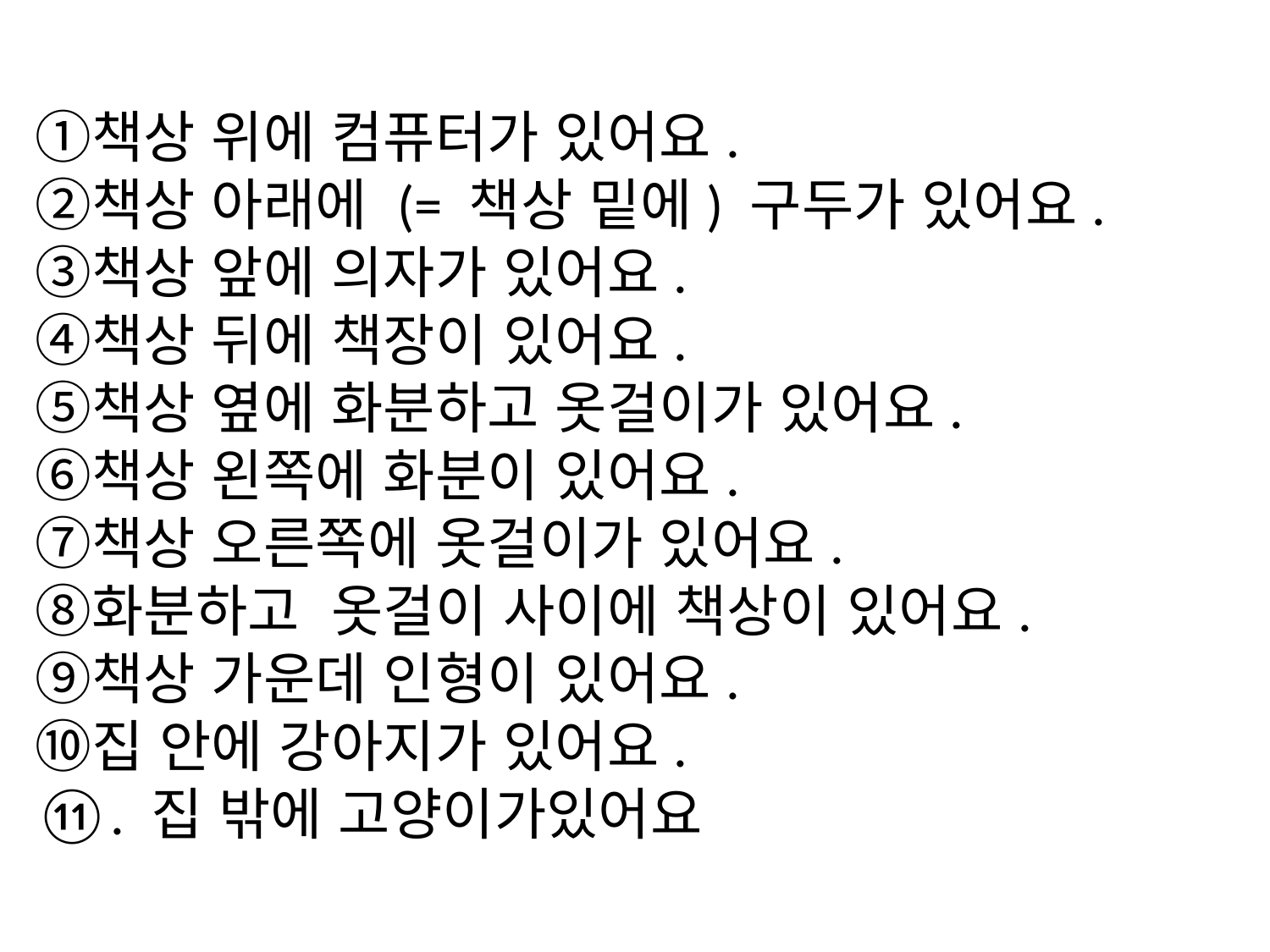

책상 위에 컴퓨터가 있어요.
책상 아래에 (= 책상 밑에) 구두가 있어요.
책상 앞에 의자가 있어요.
책상 뒤에 책장이 있어요.
책상 옆에 화분하고 옷걸이가 있어요.
책상 왼쪽에 화분이 있어요.
책상 오른쪽에 옷걸이가 있어요.
화분하고  옷걸이 사이에 책상이 있어요.
책상 가운데 인형이 있어요.
집 안에 강아지가 있어요.
. 집 밖에 고양이가있어요